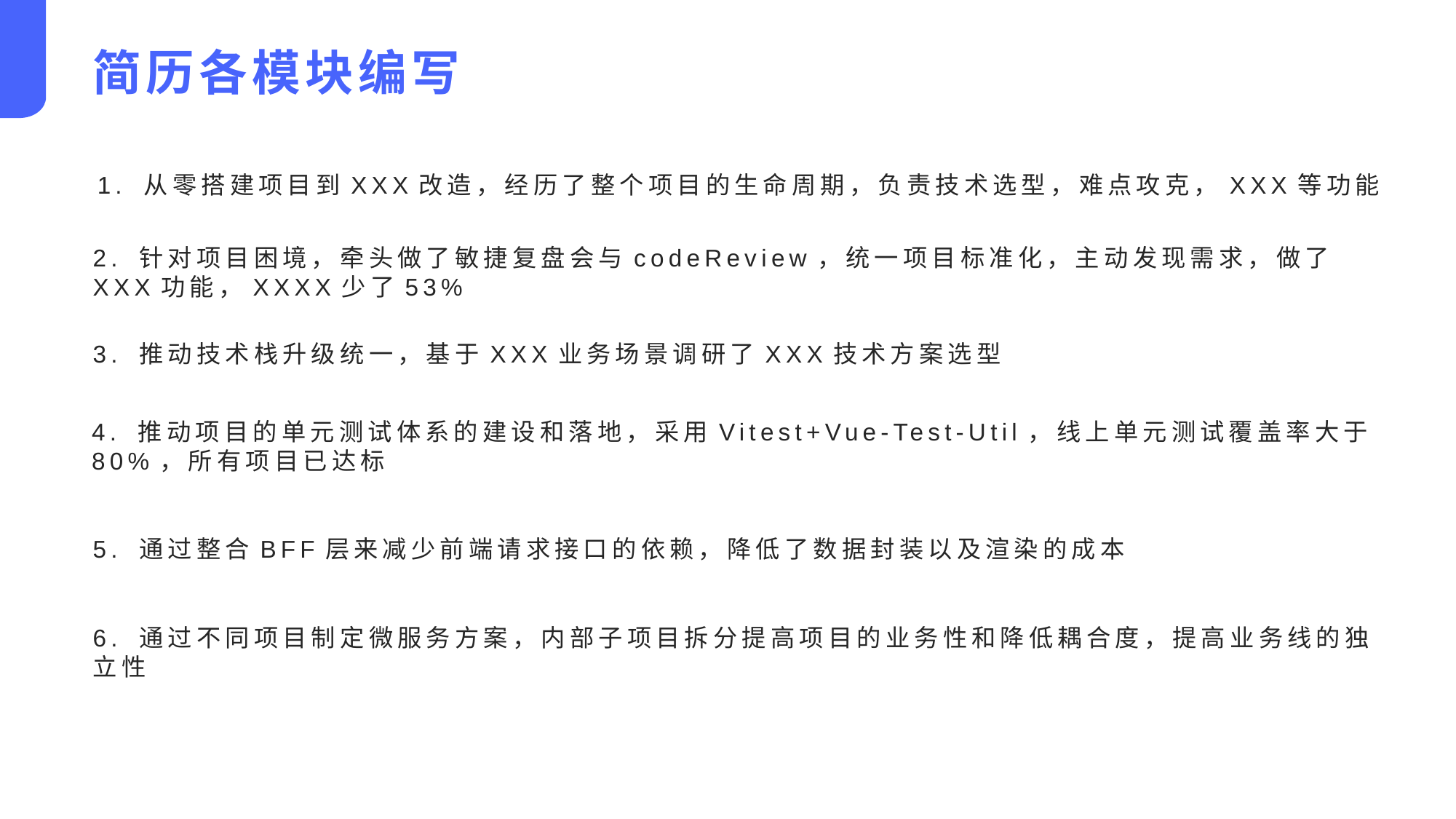

简历各模块编写
1. 从零搭建项目到XXX改造，经历了整个项目的生命周期，负责技术选型，难点攻克，XXX等功能
2. 针对项目困境，牵头做了敏捷复盘会与codeReview，统一项目标准化，主动发现需求，做了XXX功能，XXXX少了53%
3. 推动技术栈升级统一，基于XXX业务场景调研了XXX技术方案选型
4. 推动项目的单元测试体系的建设和落地，采用Vitest+Vue-Test-Util，线上单元测试覆盖率大于80%，所有项目已达标
5. 通过整合BFF层来减少前端请求接口的依赖，降低了数据封装以及渲染的成本
6. 通过不同项目制定微服务方案，内部子项目拆分提高项目的业务性和降低耦合度，提高业务线的独立性